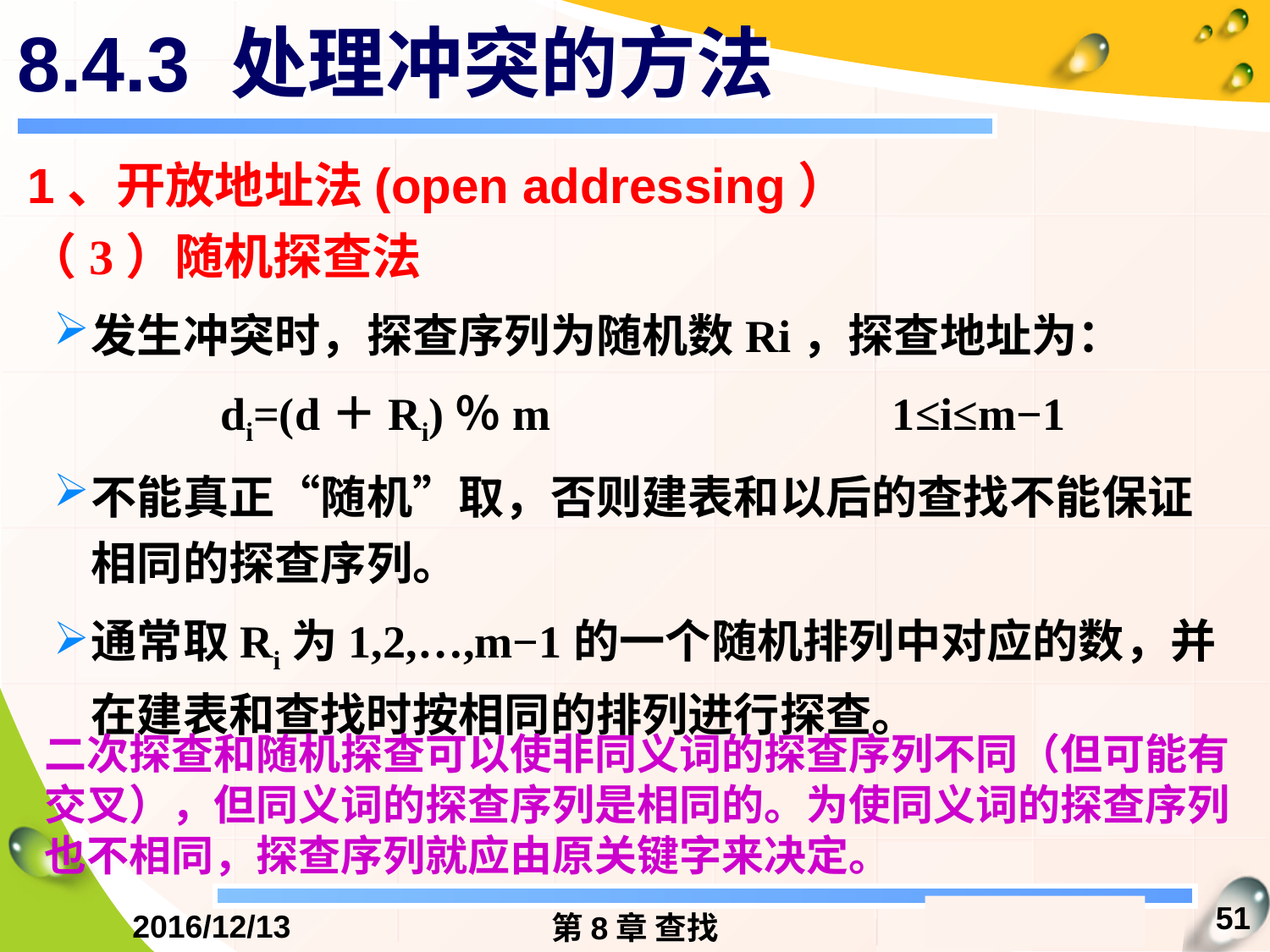

# 8.4.3 处理冲突的方法
1、开放地址法(open addressing）
（3）随机探查法
发生冲突时，探查序列为随机数Ri，探查地址为：
di=(d＋Ri)％m			1≤i≤m−1
不能真正“随机”取，否则建表和以后的查找不能保证相同的探查序列。
通常取Ri为1,2,…,m−1的一个随机排列中对应的数，并在建表和查找时按相同的排列进行探查。

二次探查和随机探查可以使非同义词的探查序列不同（但可能有交叉），但同义词的探查序列是相同的。为使同义词的探查序列也不相同，探查序列就应由原关键字来决定。
51
2016/12/13
第8章 查找